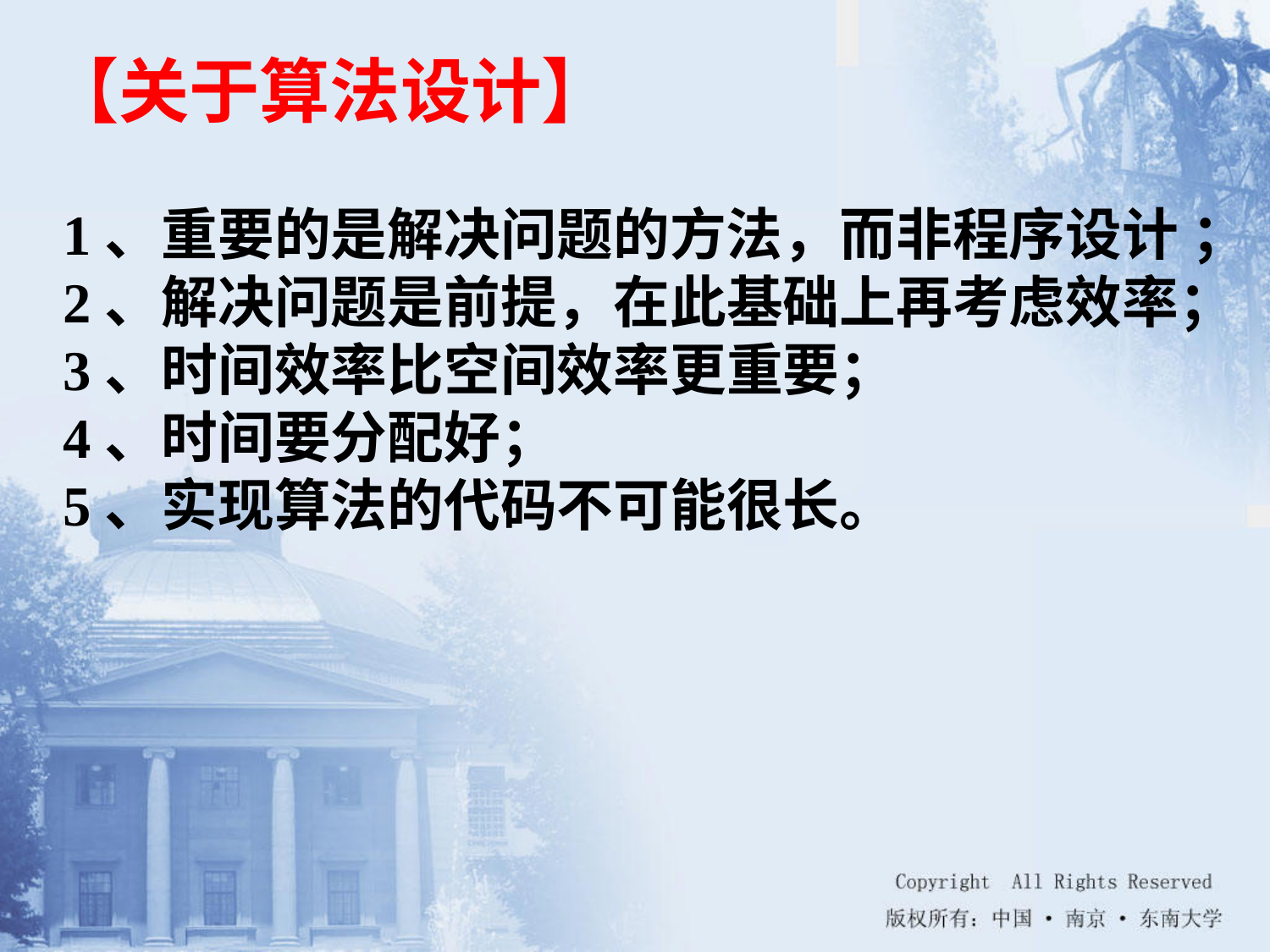

【关于算法设计】
1、重要的是解决问题的方法，而非程序设计 ；
2、解决问题是前提，在此基础上再考虑效率；
3、时间效率比空间效率更重要；
4、时间要分配好；
5、实现算法的代码不可能很长。